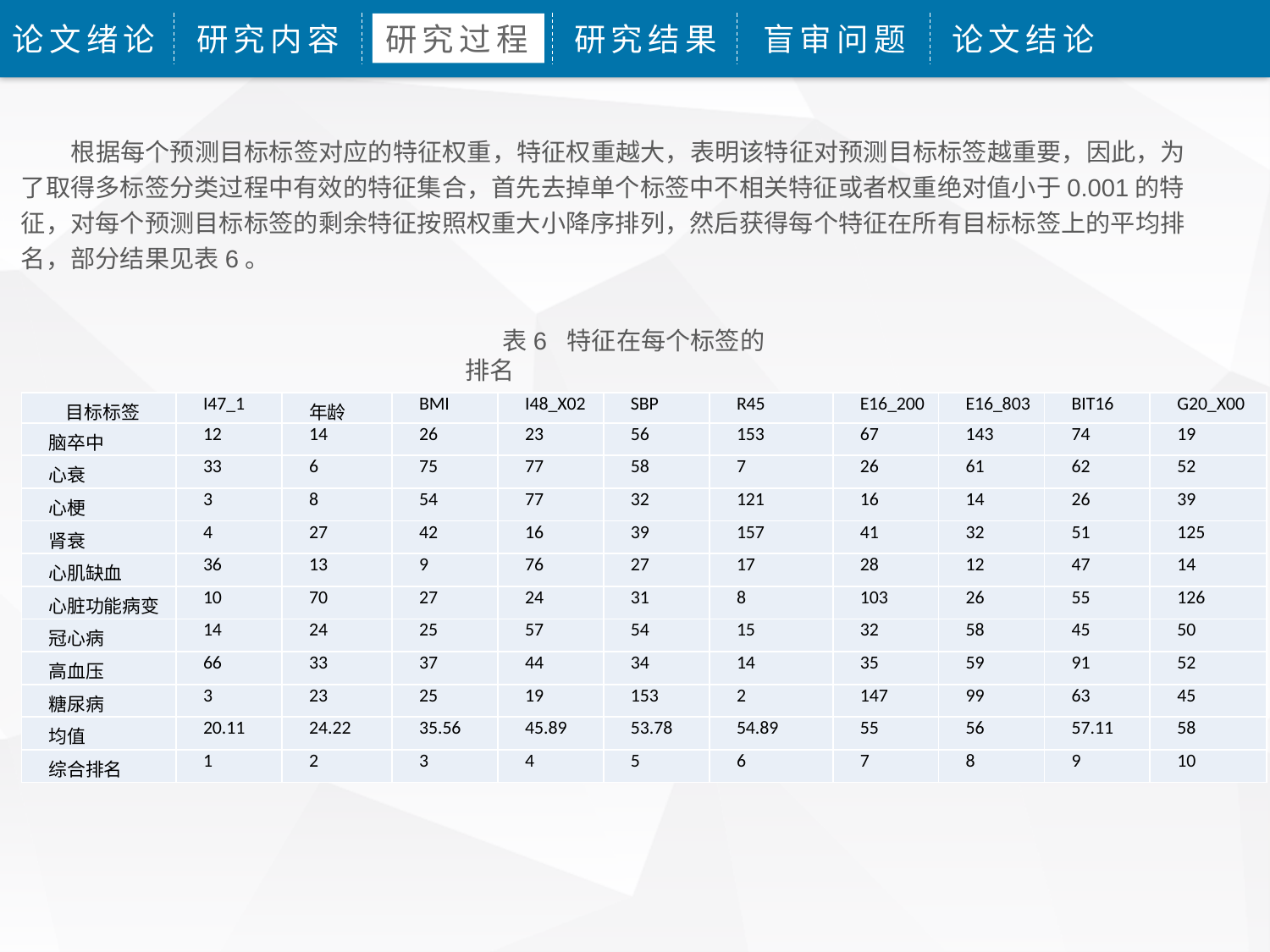

论文绪论
研究内容
研究过程
研究结果
盲审问题
论文结论

        根据每个预测目标标签对应的特征权重，特征权重越大，表明该特征对预测目标标签越重要，因此，为了取得多标签分类过程中有效的特征集合，首先去掉单个标签中不相关特征或者权重绝对值小于0.001的特征，对每个预测目标标签的剩余特征按照权重大小降序排列，然后获得每个特征在所有目标标签上的平均排名，部分结果见表6。

表6  特征在每个标签的排名

| 目标标签 | I47\_1 | 年龄 | BMI | I48\_X02 | SBP | R45 | E16\_200 | E16\_803 | BIT16 | G20\_X00 |
| --- | --- | --- | --- | --- | --- | --- | --- | --- | --- | --- |
| 脑卒中 | 12 | 14 | 26 | 23 | 56 | 153 | 67 | 143 | 74 | 19 |
| 心衰 | 33 | 6 | 75 | 77 | 58 | 7 | 26 | 61 | 62 | 52 |
| 心梗 | 3 | 8 | 54 | 77 | 32 | 121 | 16 | 14 | 26 | 39 |
| 肾衰 | 4 | 27 | 42 | 16 | 39 | 157 | 41 | 32 | 51 | 125 |
| 心肌缺血 | 36 | 13 | 9 | 76 | 27 | 17 | 28 | 12 | 47 | 14 |
| 心脏功能病变 | 10 | 70 | 27 | 24 | 31 | 8 | 103 | 26 | 55 | 126 |
| 冠心病 | 14 | 24 | 25 | 57 | 54 | 15 | 32 | 58 | 45 | 50 |
| 高血压 | 66 | 33 | 37 | 44 | 34 | 14 | 35 | 59 | 91 | 52 |
| 糖尿病 | 3 | 23 | 25 | 19 | 153 | 2 | 147 | 99 | 63 | 45 |
| 均值 | 20.11 | 24.22 | 35.56 | 45.89 | 53.78 | 54.89 | 55 | 56 | 57.11 | 58 |
| 综合排名 | 1 | 2 | 3 | 4 | 5 | 6 | 7 | 8 | 9 | 10 |